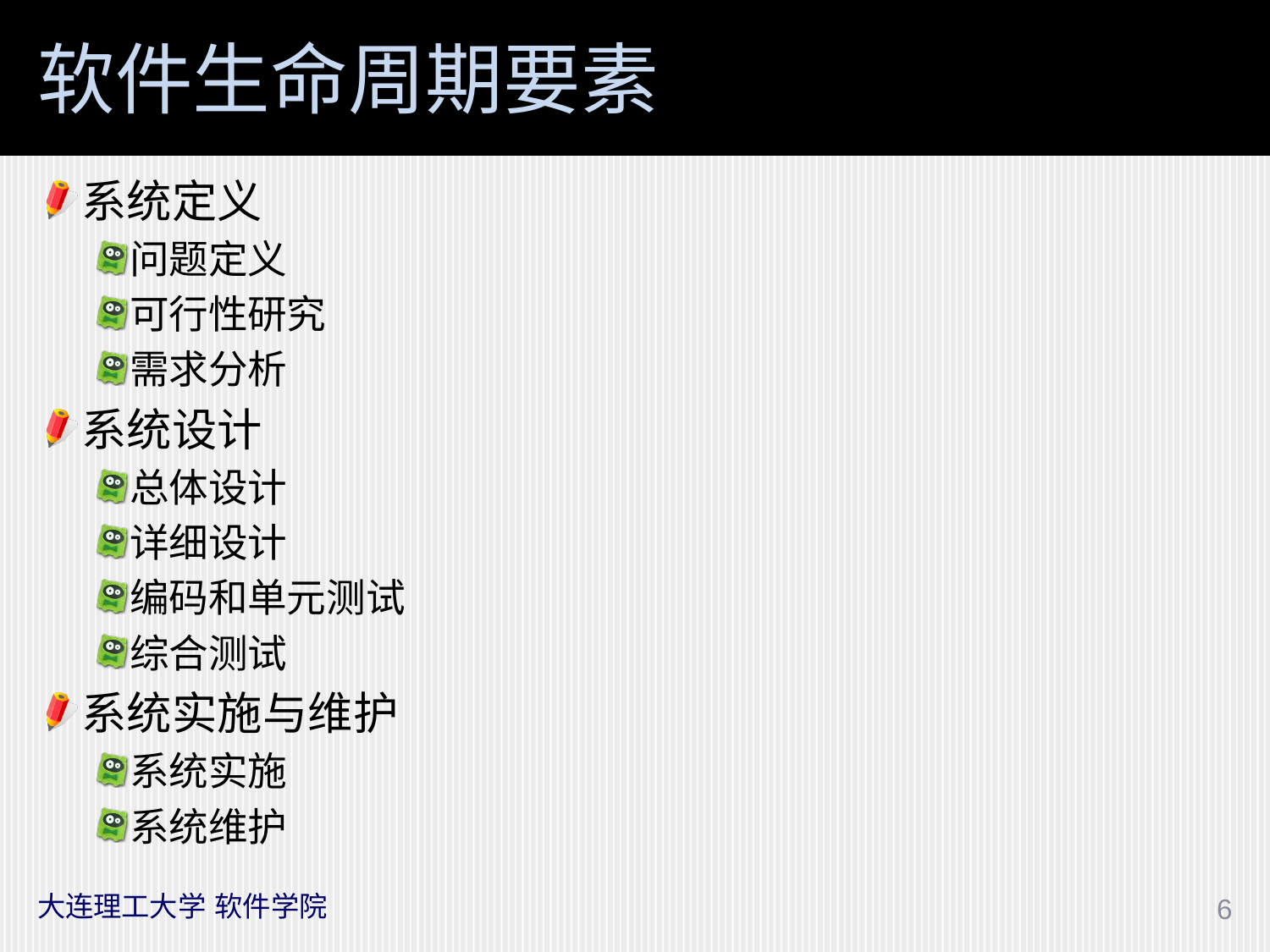

# 软件生命周期要素
系统定义
问题定义
可行性研究
需求分析
系统设计
总体设计
详细设计
编码和单元测试
综合测试
系统实施与维护
系统实施
系统维护
大连理工大学 软件学院
6